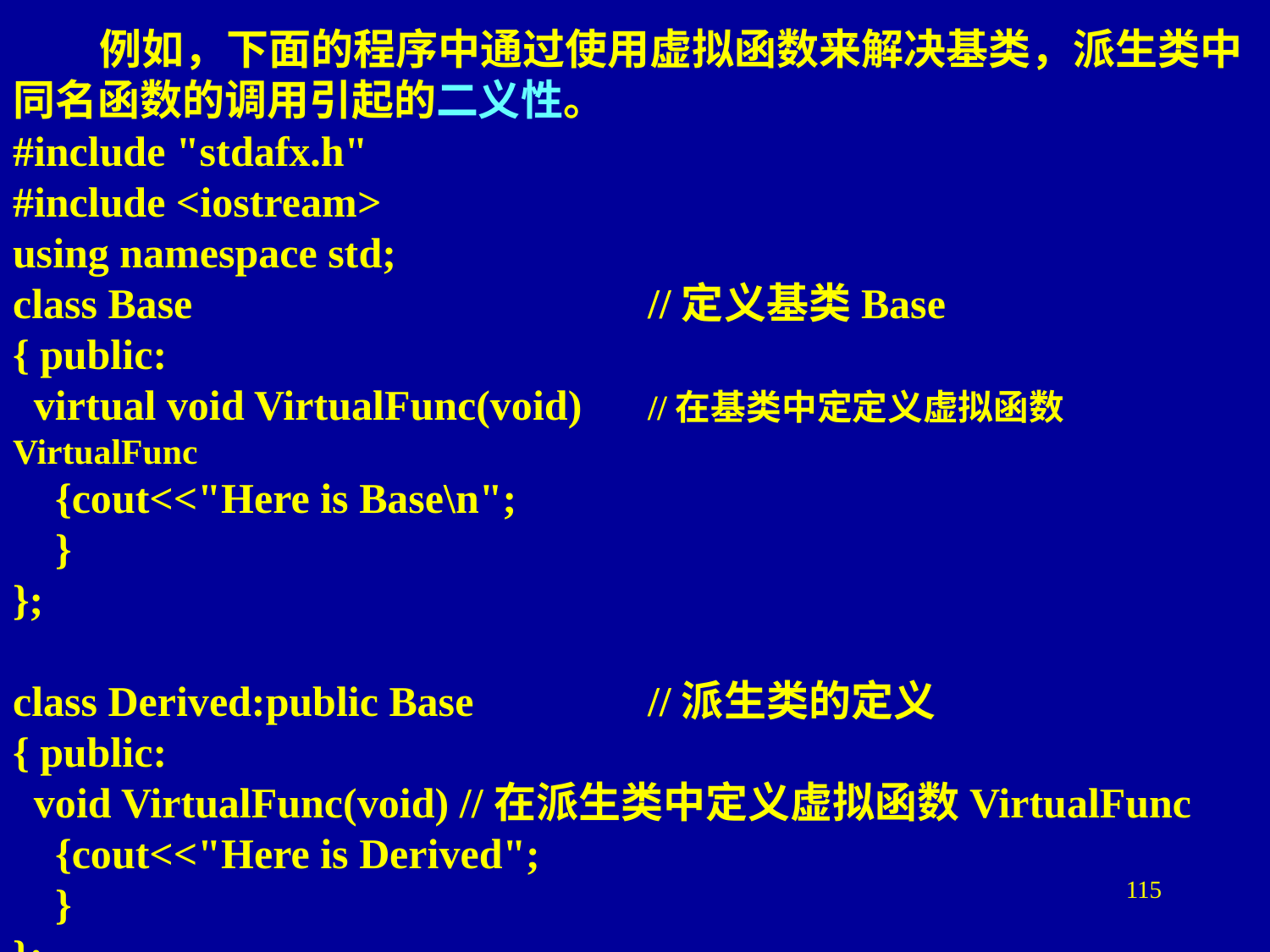

例如，下面的程序中通过使用虚拟函数来解决基类，派生类中同名函数的调用引起的二义性。
#include "stdafx.h"
#include <iostream>
using namespace std;
class Base  				//定义基类Base
{ public:
  virtual void VirtualFunc(void)	//在基类中定定义虚拟函数VirtualFunc
    {cout<<"Here is Base\n";
    }
};

class Derived:public Base  		//派生类的定义
{ public:
  void VirtualFunc(void) //在派生类中定义虚拟函数VirtualFunc
    {cout<<"Here is Derived";
    }
};
115